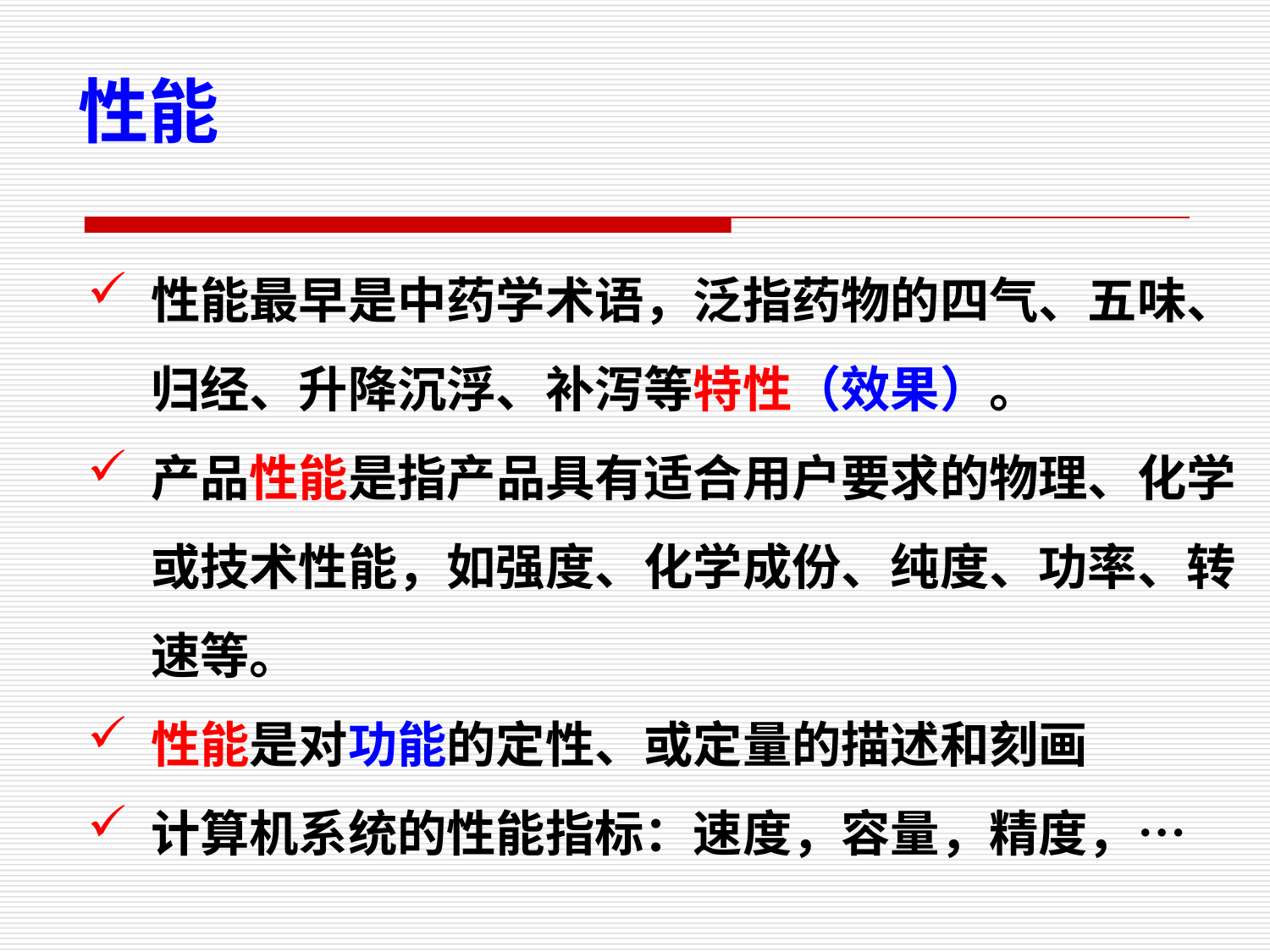

性能
性能最早是中药学术语，泛指药物的四气、五味、归经、升降沉浮、补泻等特性（效果）。
产品性能是指产品具有适合用户要求的物理、化学或技术性能，如强度、化学成份、纯度、功率、转速等。
性能是对功能的定性、或定量的描述和刻画
计算机系统的性能指标：速度，容量，精度，…